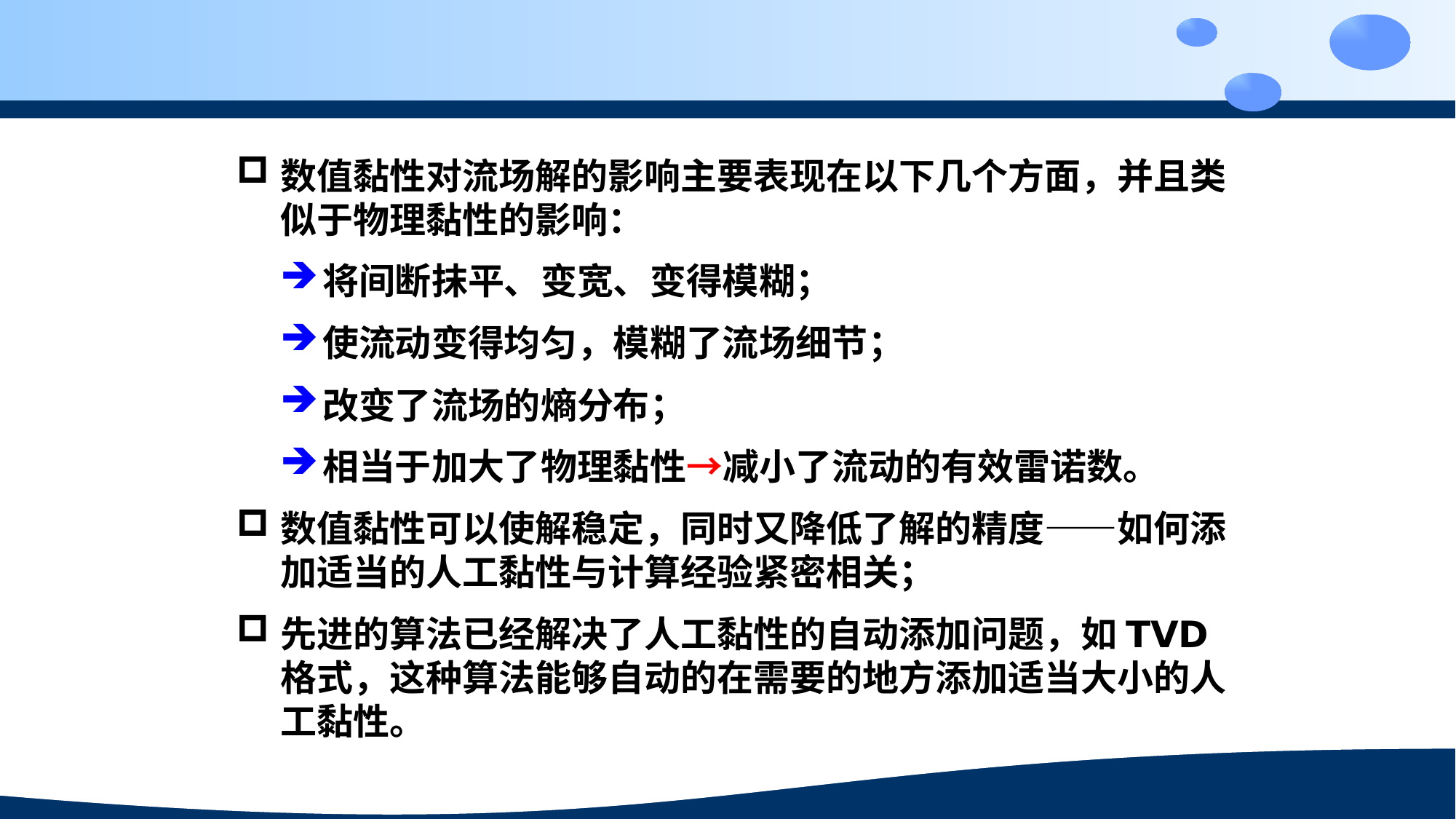

数值黏性对流场解的影响主要表现在以下几个方面，并且类似于物理黏性的影响：
将间断抹平、变宽、变得模糊；
使流动变得均匀，模糊了流场细节；
改变了流场的熵分布；
相当于加大了物理黏性→减小了流动的有效雷诺数。
数值黏性可以使解稳定，同时又降低了解的精度——如何添加适当的人工黏性与计算经验紧密相关；
先进的算法已经解决了人工黏性的自动添加问题，如TVD格式，这种算法能够自动的在需要的地方添加适当大小的人工黏性。